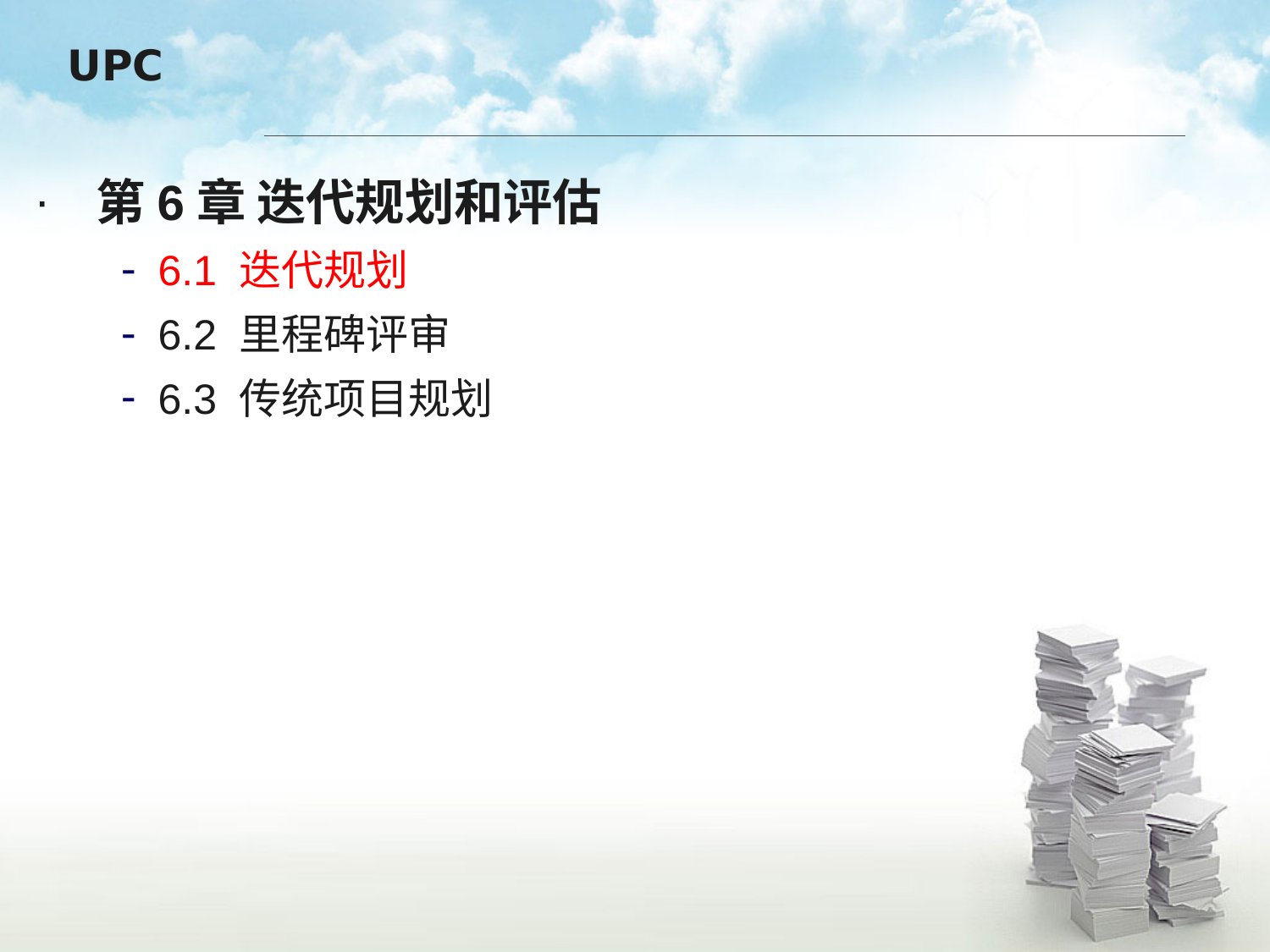

第6章 迭代规划和评估
6.1 迭代规划
6.2 里程碑评审
6.3 传统项目规划